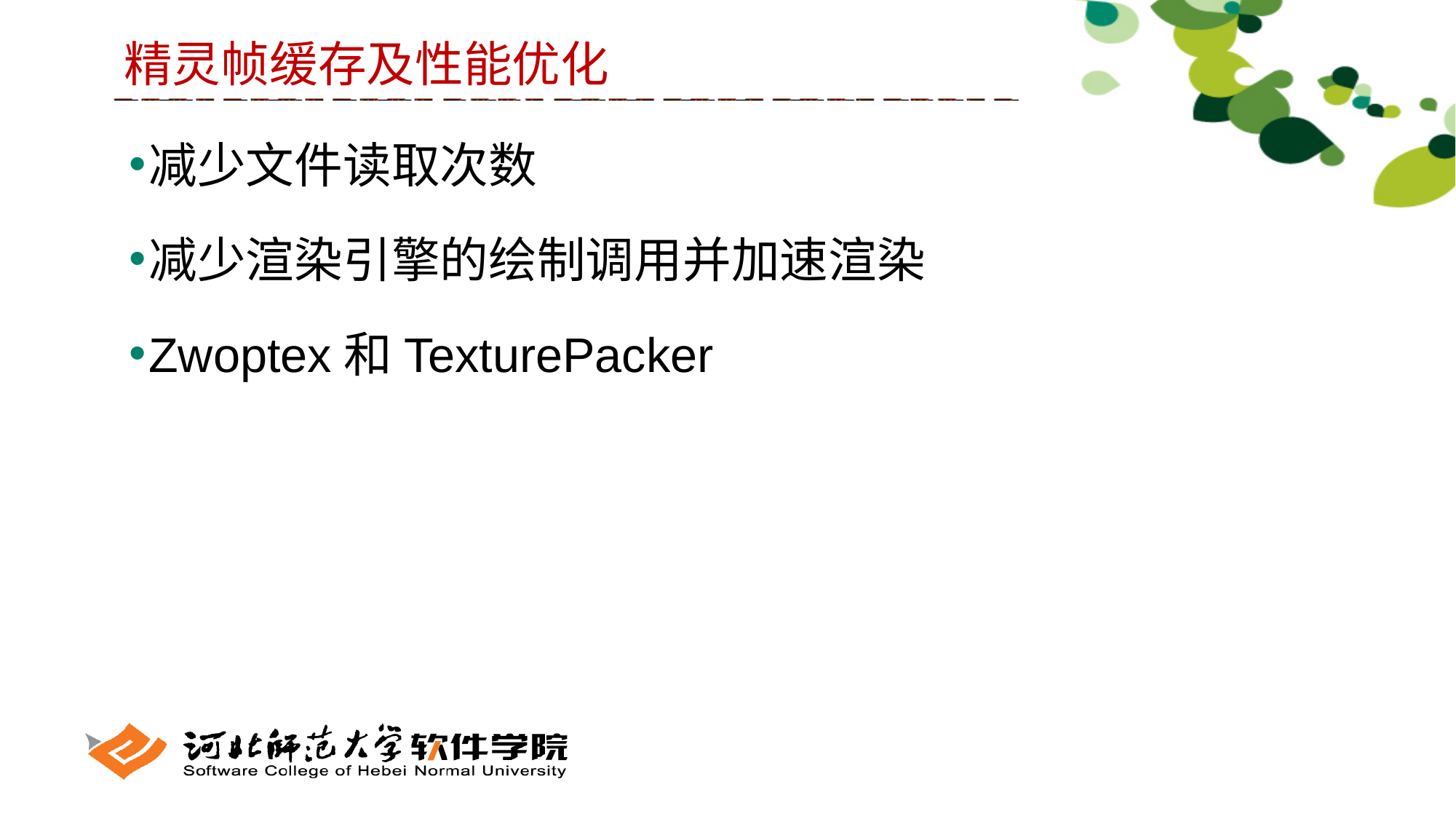

精灵帧缓存及性能优化

减少文件读取次数
减少渲染引擎的绘制调用并加速渲染
Zwoptex和TexturePacker